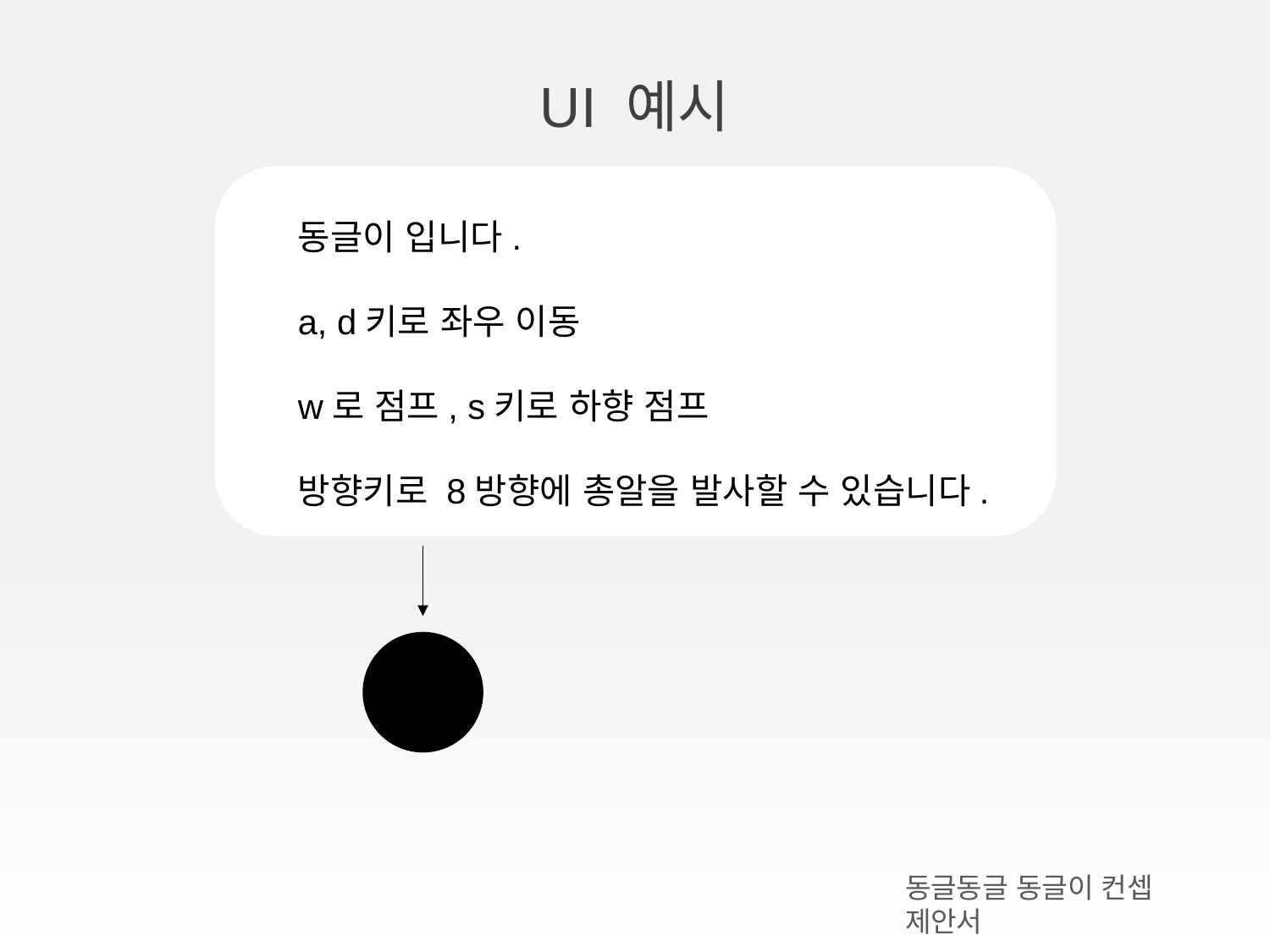

UI 예시

동글이 입니다.
a, d키로 좌우 이동
w로 점프, s키로 하향 점프
방향키로 8방향에 총알을 발사할 수 있습니다.

동글동글 동글이 컨셉 제안서